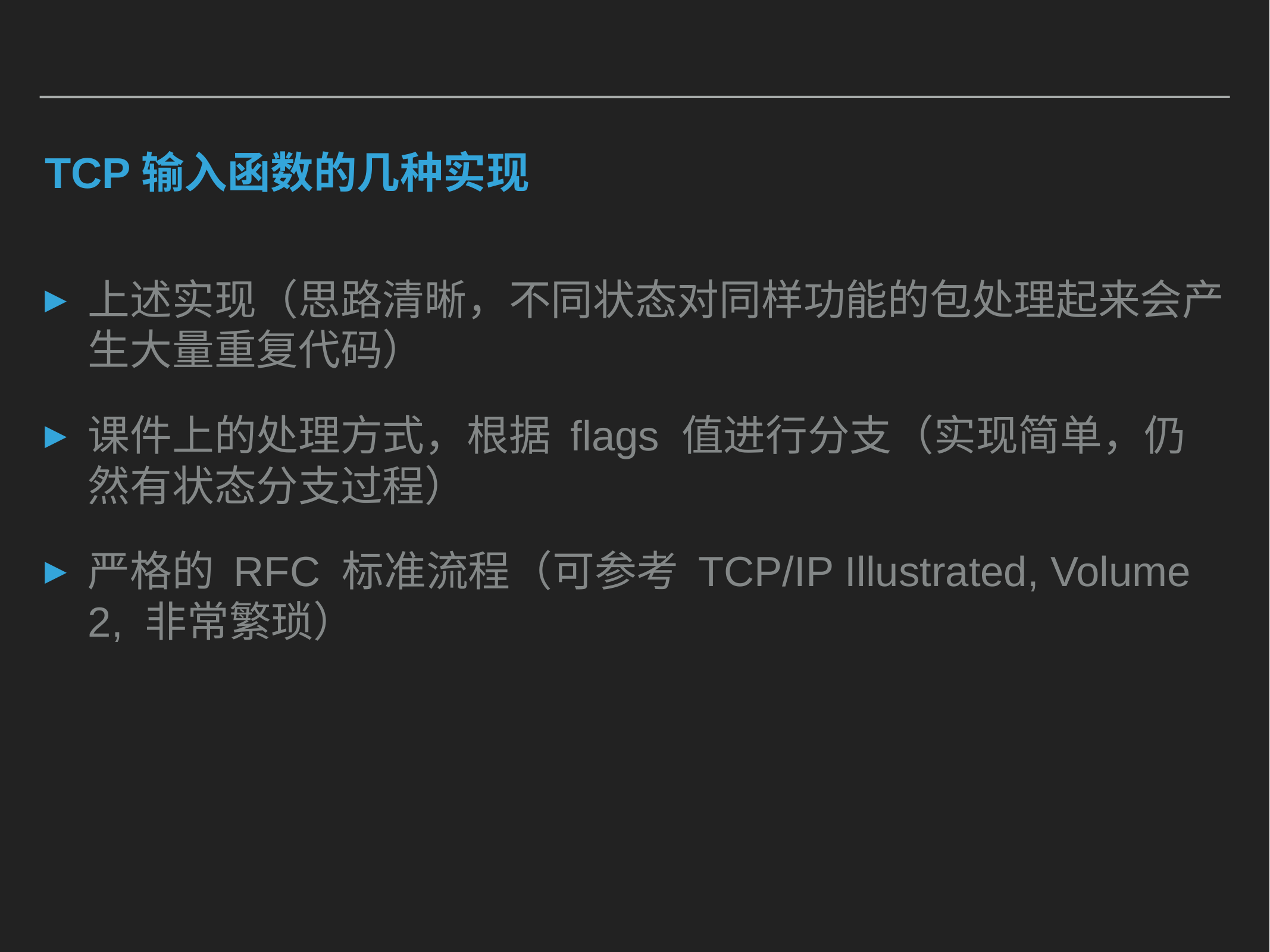

# tcp输入函数的几种实现
上述实现（思路清晰，不同状态对同样功能的包处理起来会产生大量重复代码）
课件上的处理方式，根据 flags 值进行分支（实现简单，仍然有状态分支过程）
严格的 RFC 标准流程（可参考 TCP/IP Illustrated, Volume 2, 非常繁琐）